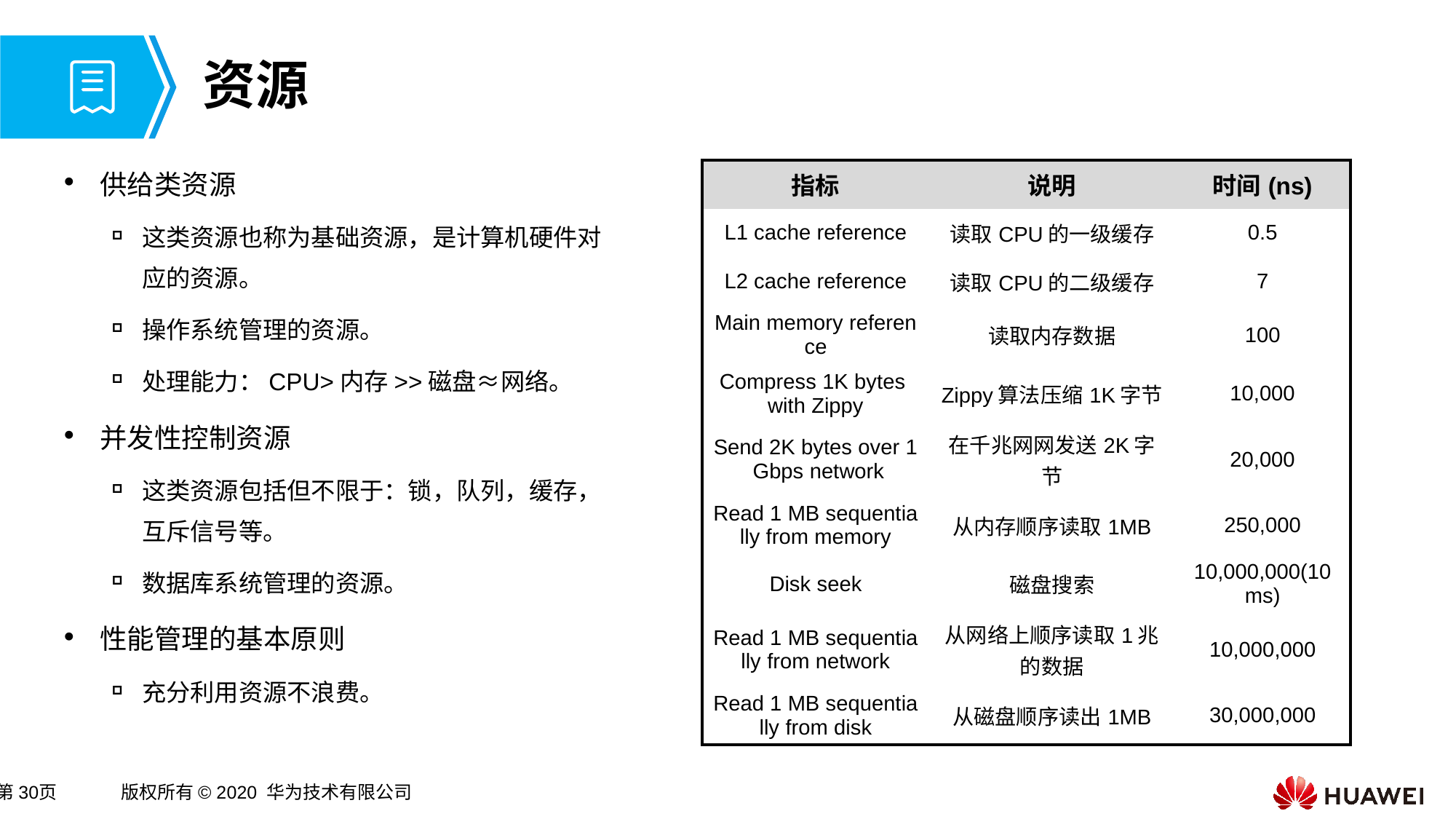

# 资源
供给类资源
这类资源也称为基础资源，是计算机硬件对应的资源。
操作系统管理的资源。
处理能力：CPU>内存>>磁盘≈网络。
并发性控制资源
这类资源包括但不限于：锁，队列，缓存，互斥信号等。
数据库系统管理的资源。
性能管理的基本原则
充分利用资源不浪费。

| 指标 | 说明 | 时间(ns) |
| --- | --- | --- |
| L1 cache reference | 读取CPU的一级缓存 | 0.5 |
| L2 cache reference | 读取CPU的二级缓存 | 7 |
| Main memory reference | 读取内存数据 | 100 |
| Compress 1K bytes with Zippy | Zippy算法压缩1K字节 | 10,000 |
| Send 2K bytes over 1 Gbps network | 在千兆网网发送2K字节 | 20,000 |
| Read 1 MB sequentially from memory | 从内存顺序读取1MB | 250,000 |
| Disk seek | 磁盘搜索 | 10,000,000(10ms) |
| Read 1 MB sequentially from network | 从网络上顺序读取1兆的数据 | 10,000,000 |
| Read 1 MB sequentially from disk | 从磁盘顺序读出1MB | 30,000,000 |